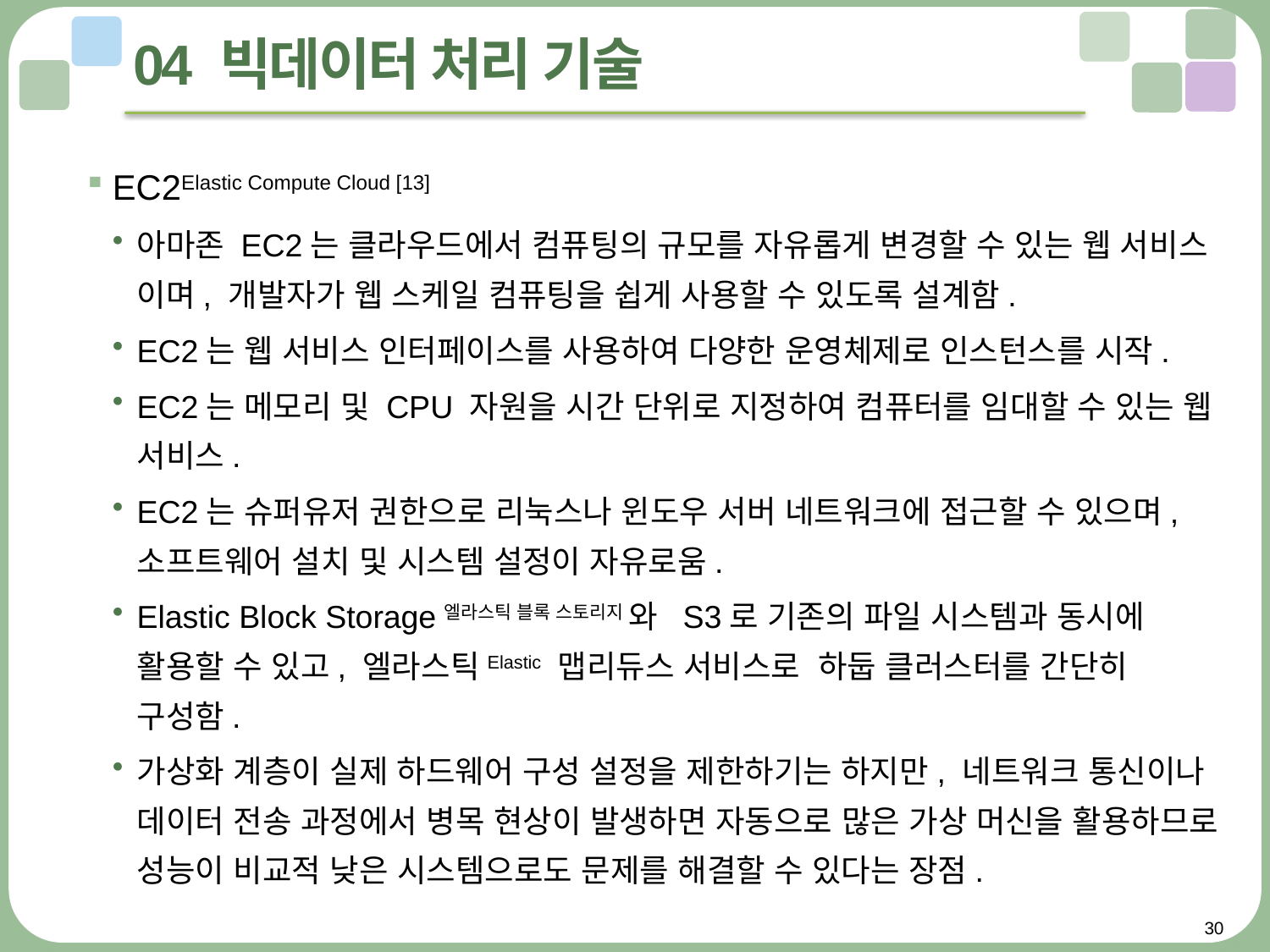

# 04 빅데이터 처리 기술
EC2Elastic Compute Cloud [13]
아마존 EC2는 클라우드에서 컴퓨팅의 규모를 자유롭게 변경할 수 있는 웹 서비스 이며, 개발자가 웹 스케일 컴퓨팅을 쉽게 사용할 수 있도록 설계함.
EC2는 웹 서비스 인터페이스를 사용하여 다양한 운영체제로 인스턴스를 시작.
EC2는 메모리 및 CPU 자원을 시간 단위로 지정하여 컴퓨터를 임대할 수 있는 웹 서비스.
EC2는 슈퍼유저 권한으로 리눅스나 윈도우 서버 네트워크에 접근할 수 있으며, 소프트웨어 설치 및 시스템 설정이 자유로움.
Elastic Block Storage엘라스틱 블록 스토리지 와  S3로 기존의 파일 시스템과 동시에 활용할 수 있고, 엘라스틱Elastic 맵리듀스 서비스로  하둡 클러스터를 간단히 구성함.
가상화 계층이 실제 하드웨어 구성 설정을 제한하기는 하지만, 네트워크 통신이나 데이터 전송 과정에서 병목 현상이 발생하면 자동으로 많은 가상 머신을 활용하므로 성능이 비교적 낮은 시스템으로도 문제를 해결할 수 있다는 장점.